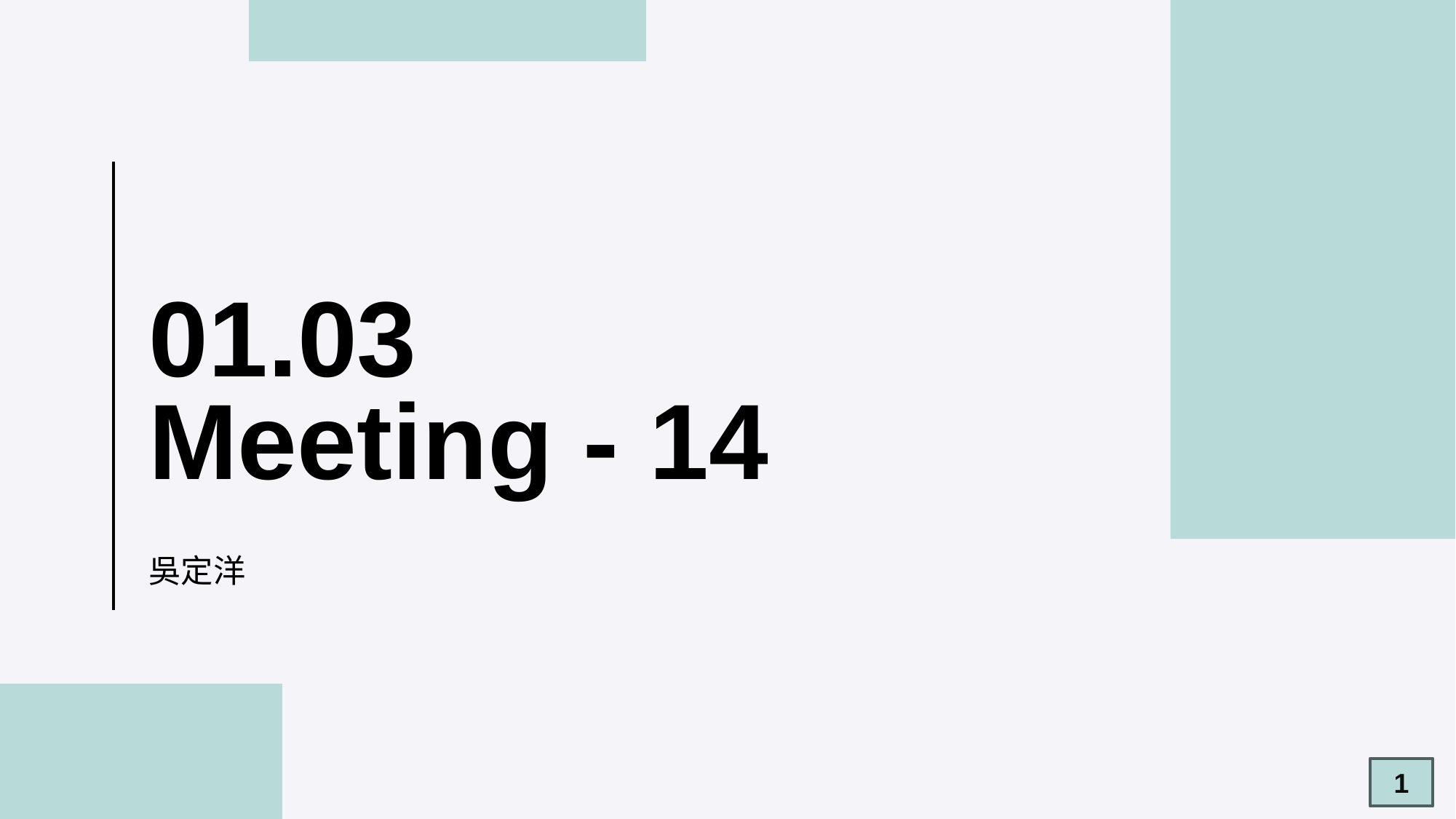

# 01.03 Meeting - 14
吳定洋

1